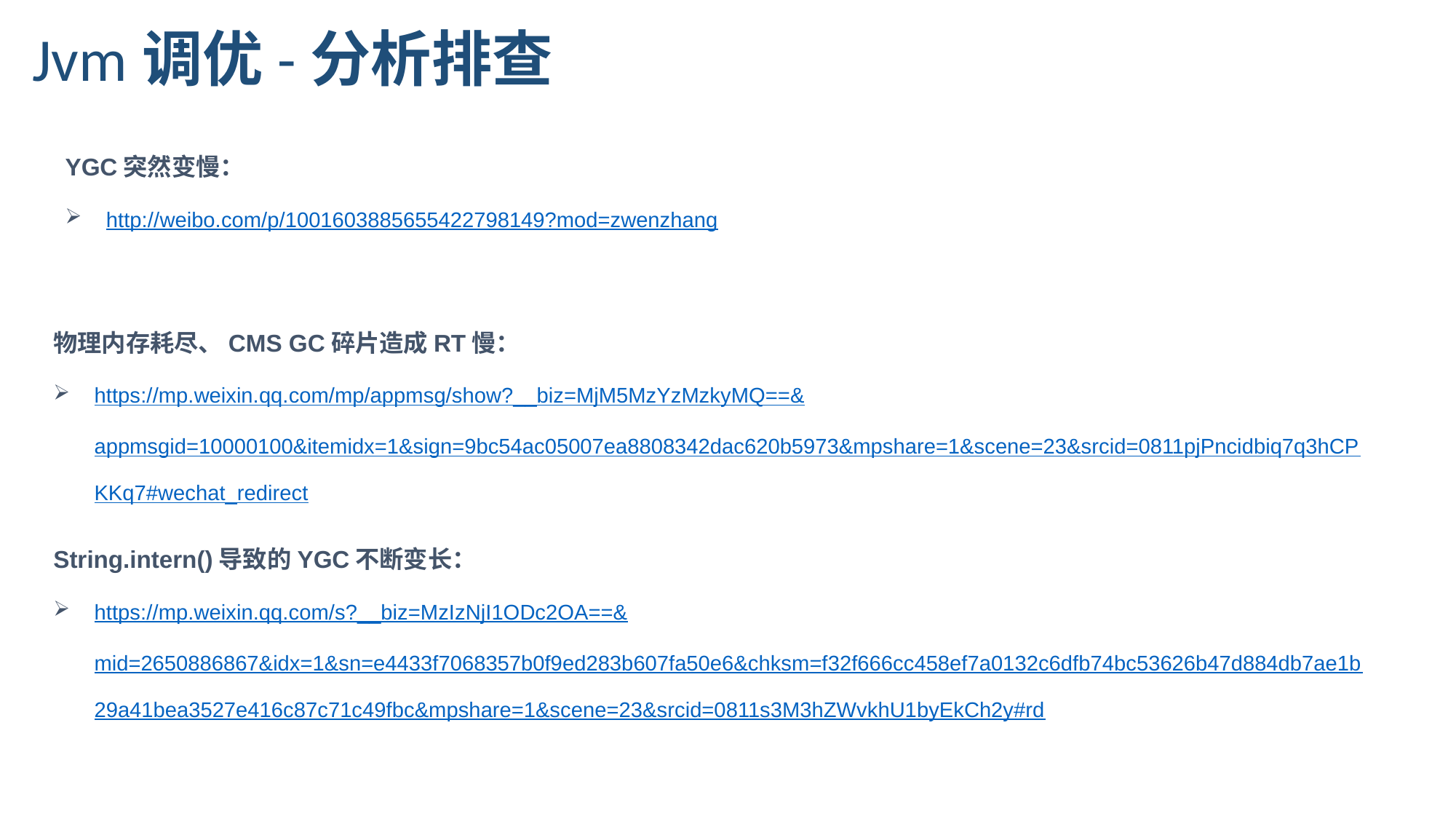

# Jvm调优-分析排查
YGC突然变慢：
http://weibo.com/p/1001603885655422798149?mod=zwenzhang

物理内存耗尽、CMS GC碎片造成RT慢：
https://mp.weixin.qq.com/mp/appmsg/show?__biz=MjM5MzYzMzkyMQ==&appmsgid=10000100&itemidx=1&sign=9bc54ac05007ea8808342dac620b5973&mpshare=1&scene=23&srcid=0811pjPncidbiq7q3hCPKKq7#wechat_redirect

String.intern()导致的YGC不断变长：
https://mp.weixin.qq.com/s?__biz=MzIzNjI1ODc2OA==&mid=2650886867&idx=1&sn=e4433f7068357b0f9ed283b607fa50e6&chksm=f32f666cc458ef7a0132c6dfb74bc53626b47d884db7ae1b29a41bea3527e416c87c71c49fbc&mpshare=1&scene=23&srcid=0811s3M3hZWvkhU1byEkCh2y#rd